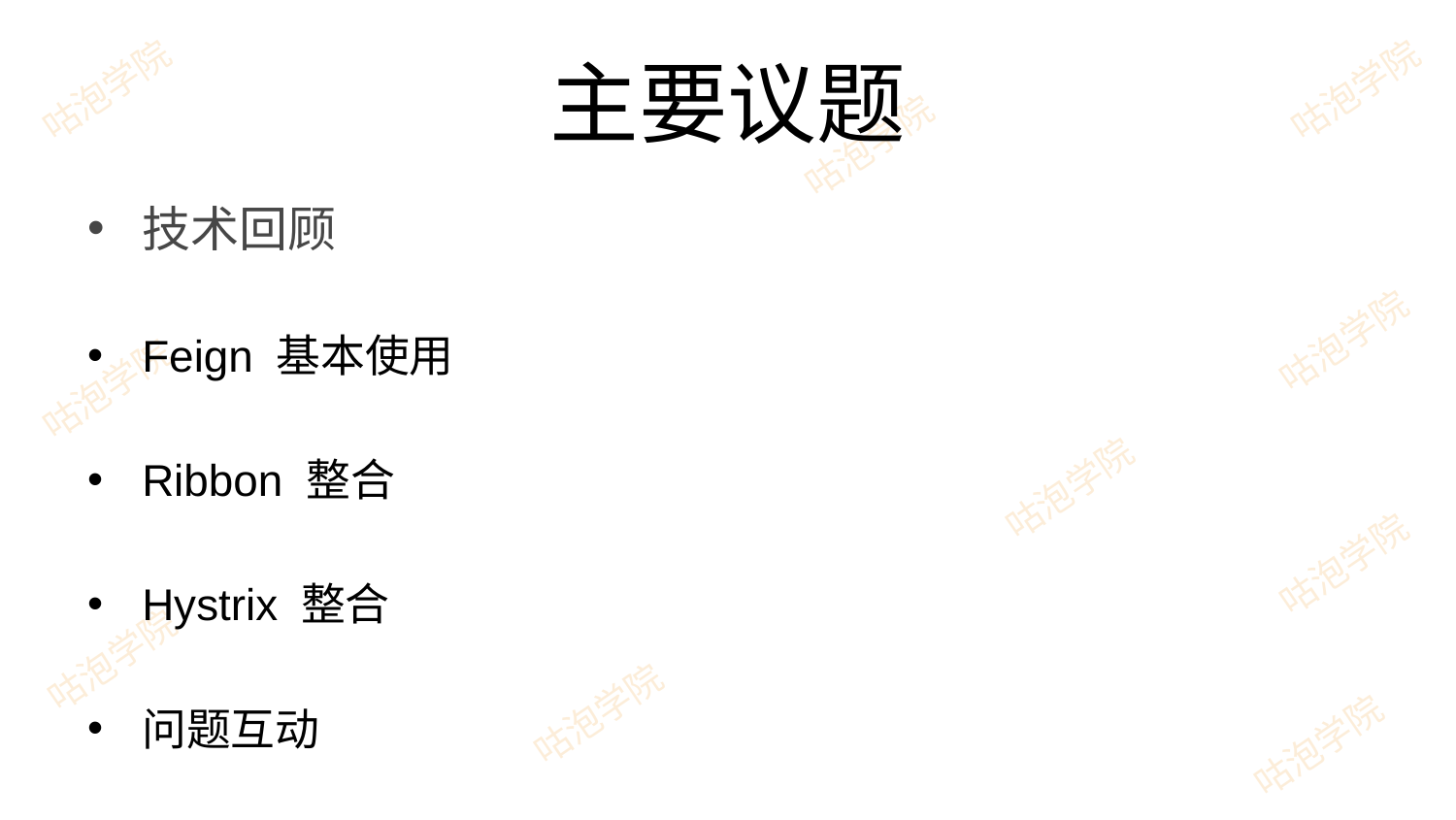

# 主要议题
技术回顾

Feign 基本使用

Ribbon 整合

Hystrix 整合

问题互动